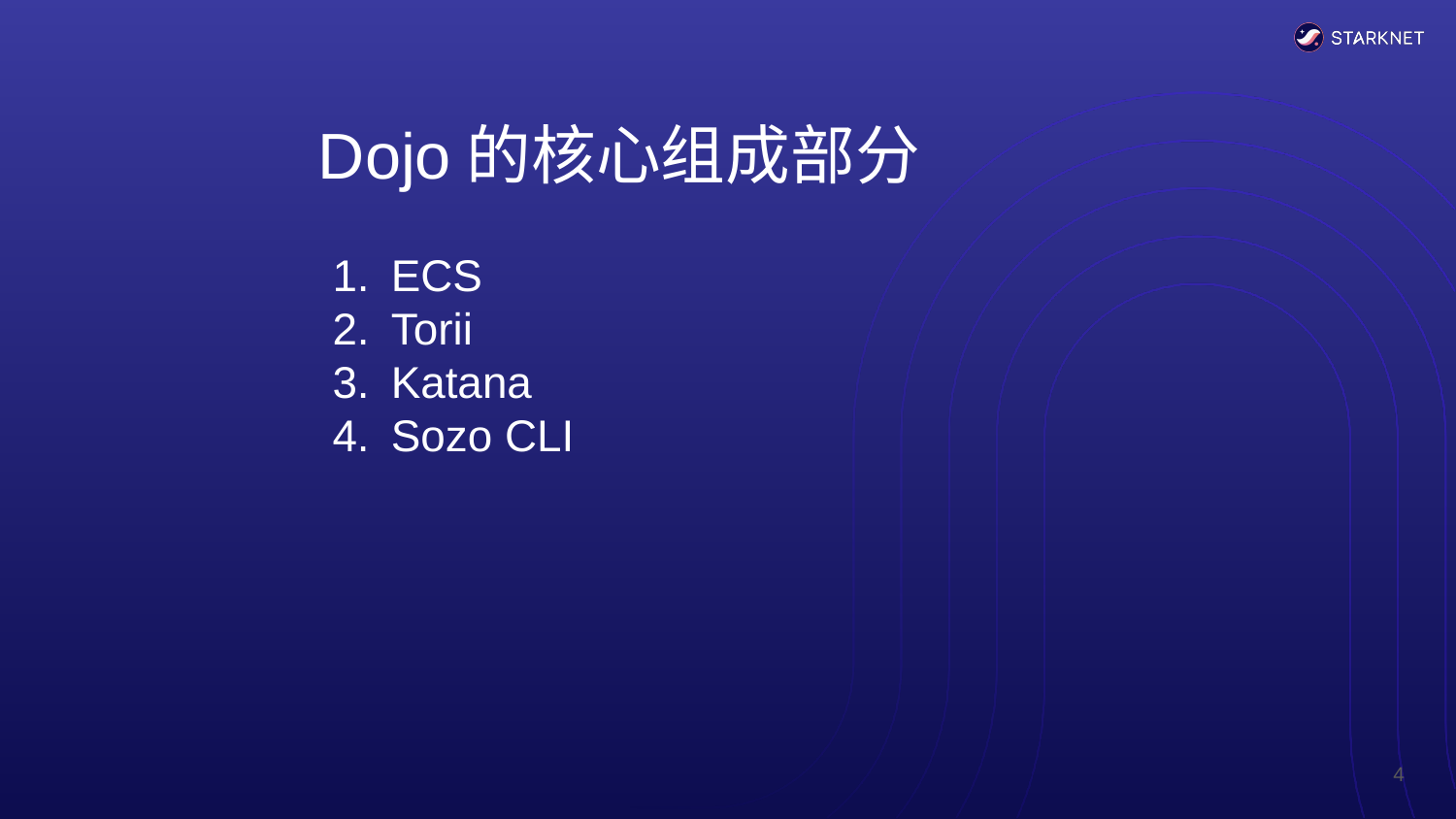

Dojo的核心组成部分
ECS
Torii
Katana
Sozo CLI
4